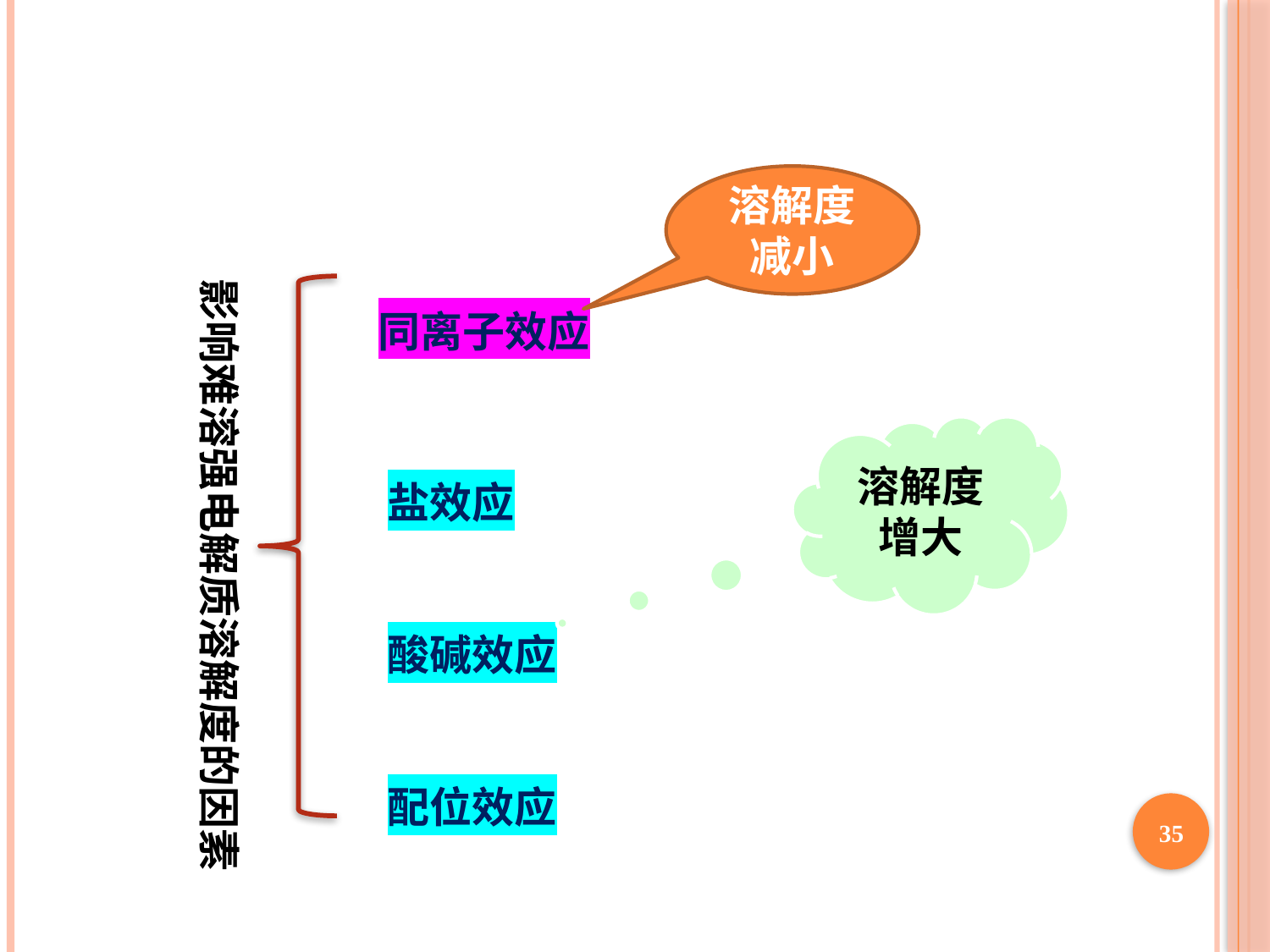

溶解度减小
同离子效应
影响难溶强电解质溶解度的因素

盐效应
酸碱效应
配位效应
溶解度增大
35